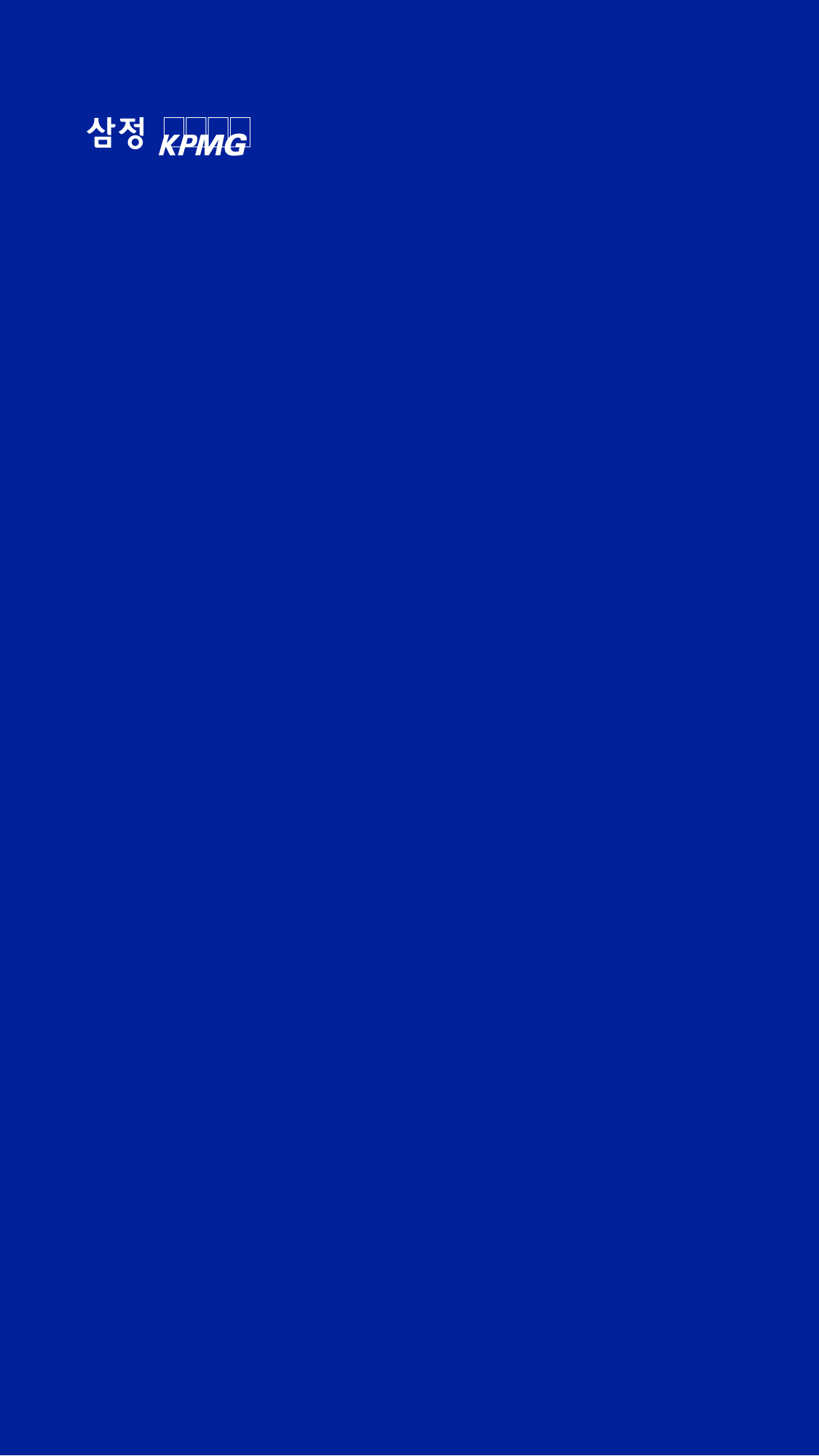

| 스타트업 지원센터(Start-up Innovation Center) |  |  |
| --- | --- | --- |
| 김이동 부대표 T 02-2112-0343 E yidongkim@kr.kpmg.com | 정도영 상무 T 02-2112-0184 E doyoungchung@kr.kpmg.com |  |
|  |  |  |
|  |  |  |
|  |  |  |
삼정KPMG 경제연구원
| 곽호경 |
| --- |
| 수석연구원 |
| T: +82 2 2112 7962 |
| E: hokyungkwak@kr.kpmg.com |
|  |
| 김규림 |
| --- |
| 이사 |
| T: +82 2 2112 4089 |
| E: gyulimkim@kr.kpmg.com |
|  |
| 최연경 |
| --- |
| 책임연구원 |
| T: +82 2 2112 7769 |
| E: yeonkyungchoi@kr.kpmg.com |